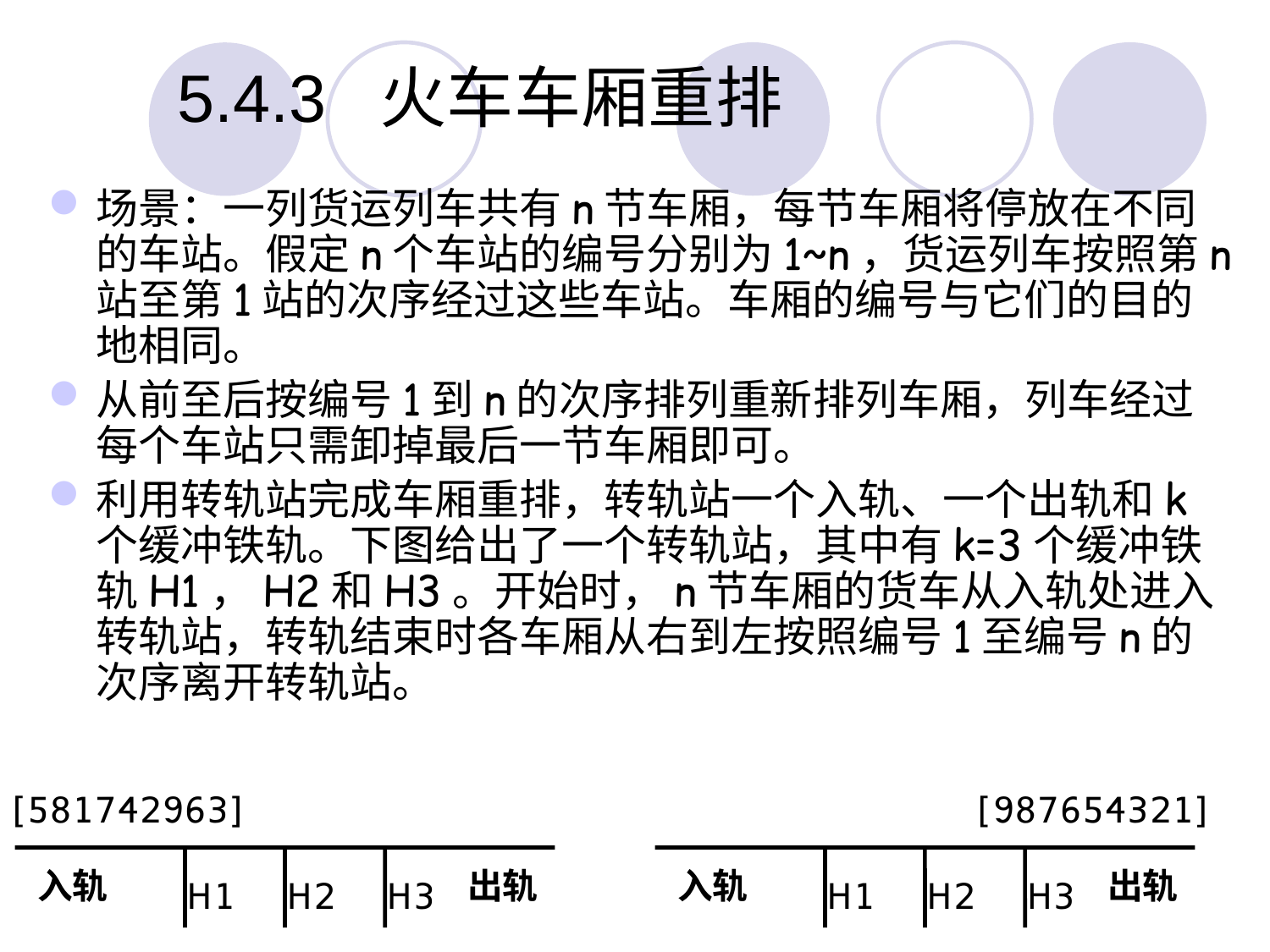

# 5.4.3  火车车厢重排
场景：一列货运列车共有n节车厢，每节车厢将停放在不同的车站。假定n个车站的编号分别为1~n，货运列车按照第n站至第1站的次序经过这些车站。车厢的编号与它们的目的地相同。
从前至后按编号1到n的次序排列重新排列车厢，列车经过每个车站只需卸掉最后一节车厢即可。
利用转轨站完成车厢重排，转轨站一个入轨、一个出轨和k个缓冲铁轨。下图给出了一个转轨站，其中有k=3个缓冲铁轨H1，H2和H3。开始时，n节车厢的货车从入轨处进入转轨站，转轨结束时各车厢从右到左按照编号1至编号n的次序离开转轨站。
[581742963]
[987654321]

入轨
出轨
入轨
出轨

29
H1
H2
H3
H1
H2
H3